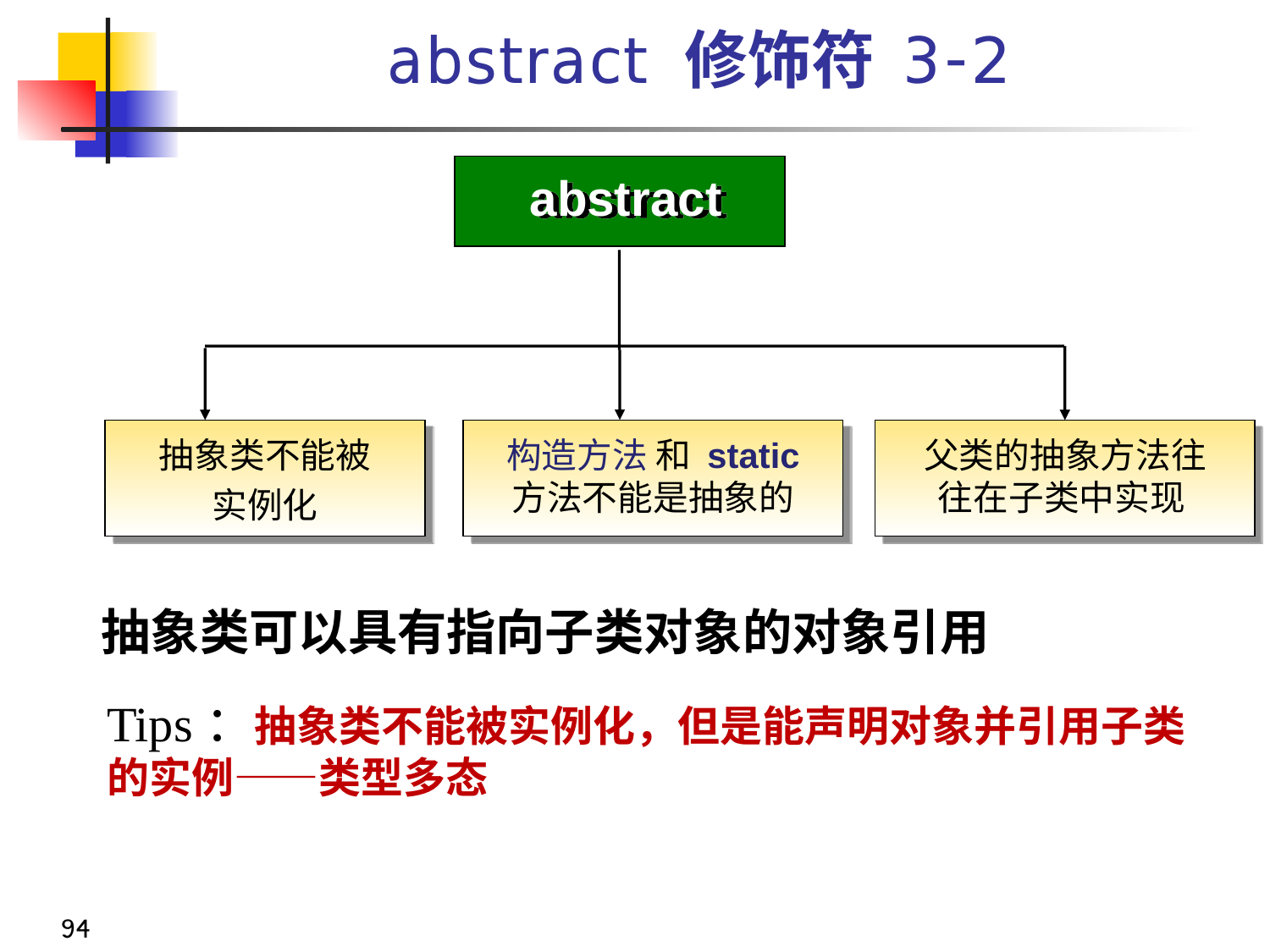

abstract 修饰符 3-2

abstract

抽象类不能被
实例化

构造方法 和 static 方法不能是抽象的

父类的抽象方法往往在子类中实现
抽象类可以具有指向子类对象的对象引用
Tips：抽象类不能被实例化，但是能声明对象并引用子类的实例——类型多态
94